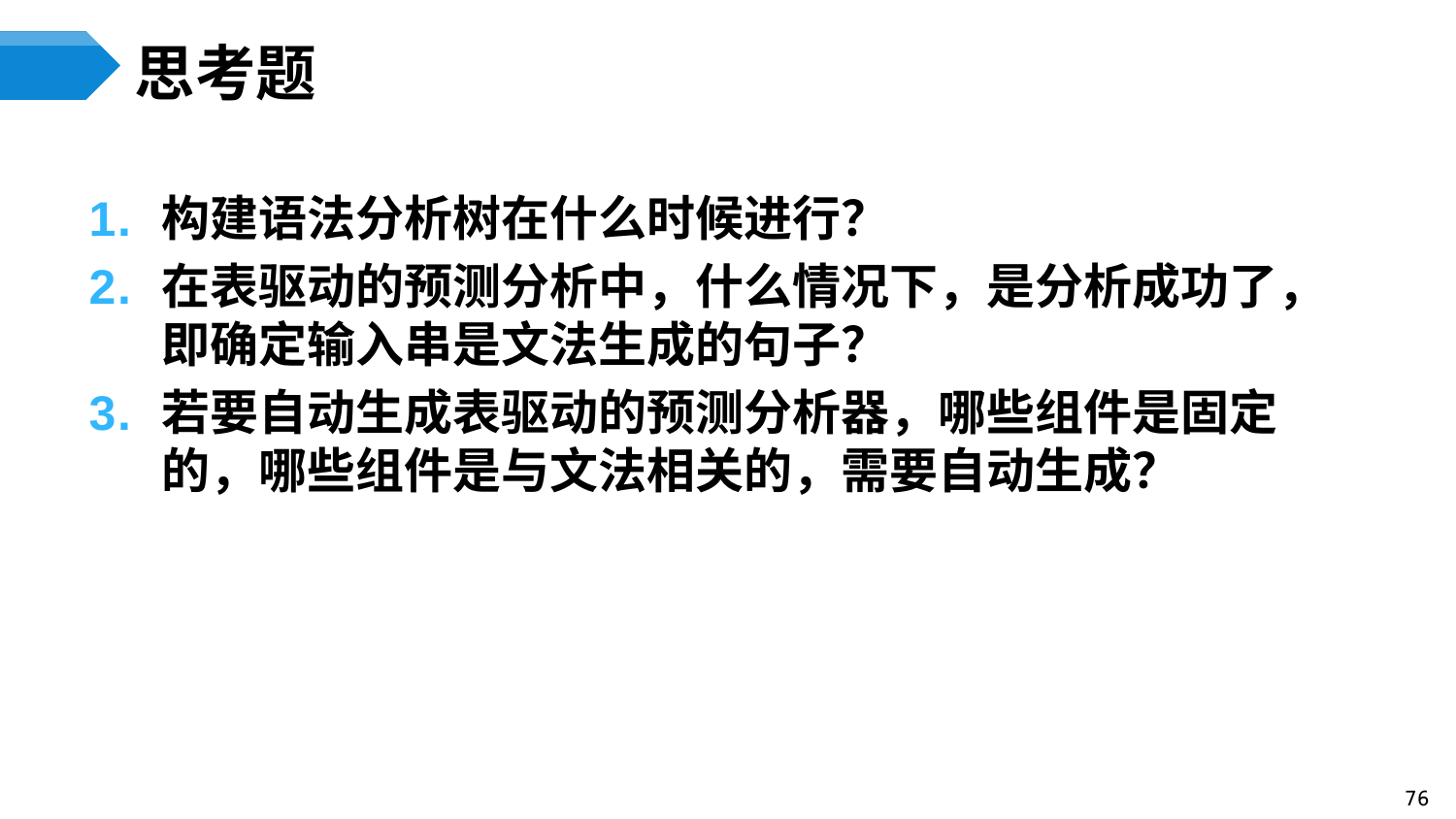

# 思考题
构建语法分析树在什么时候进行？
在表驱动的预测分析中，什么情况下，是分析成功了，即确定输入串是文法生成的句子？
若要自动生成表驱动的预测分析器，哪些组件是固定的，哪些组件是与文法相关的，需要自动生成？
76